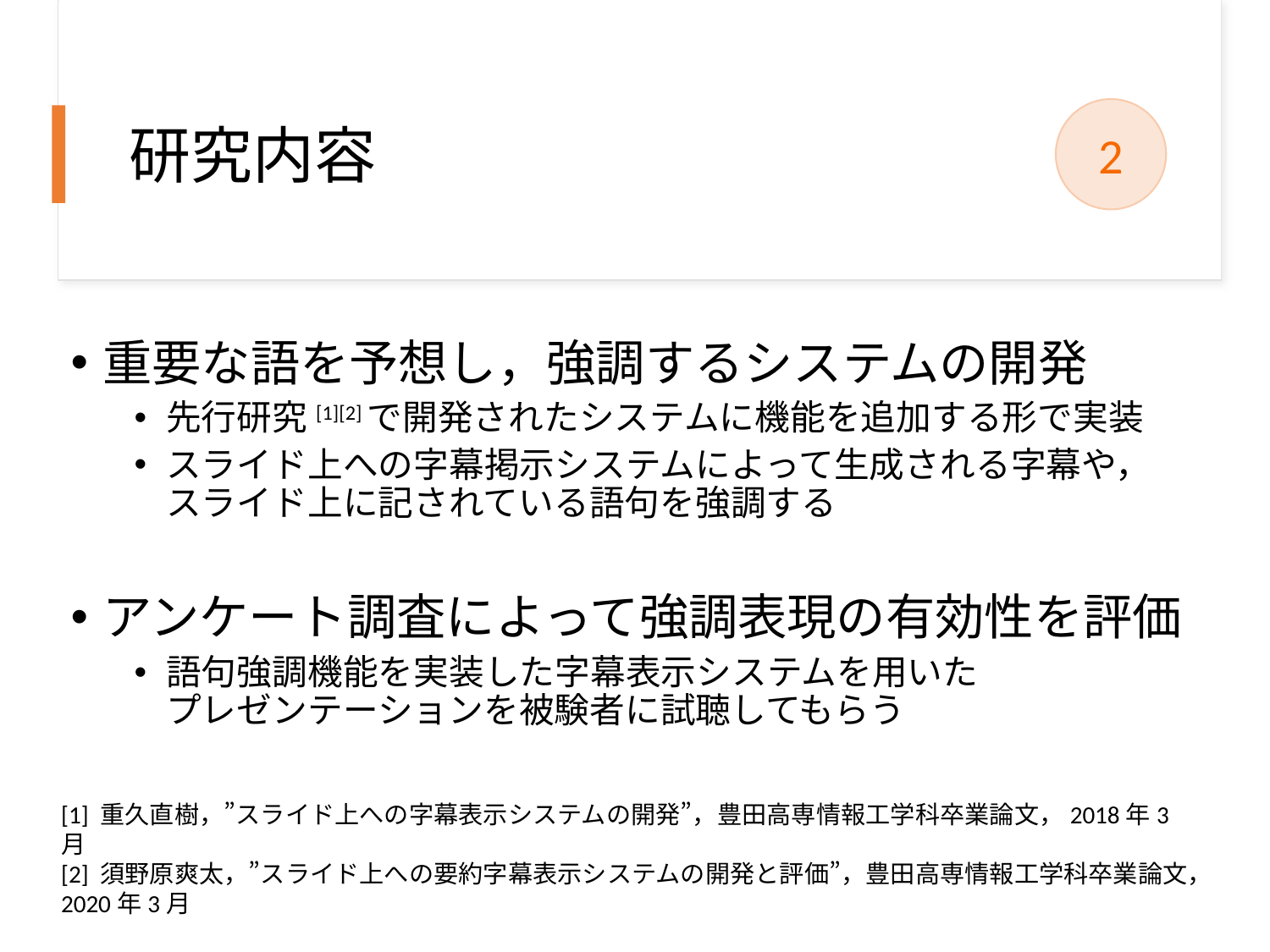

# 研究内容
2

重要な語を予想し，強調するシステムの開発
先行研究[1][2]で開発されたシステムに機能を追加する形で実装
スライド上への字幕掲示システムによって生成される字幕や，　スライド上に記されている語句を強調する

アンケート調査によって強調表現の有効性を評価
語句強調機能を実装した字幕表示システムを用いた　　　　　　プレゼンテーションを被験者に試聴してもらう
[1] 重久直樹，”スライド上への字幕表示システムの開発”，豊田高専情報工学科卒業論文，2018年3月
[2] 須野原爽太，”スライド上への要約字幕表示システムの開発と評価”，豊田高専情報工学科卒業論文，2020年3月